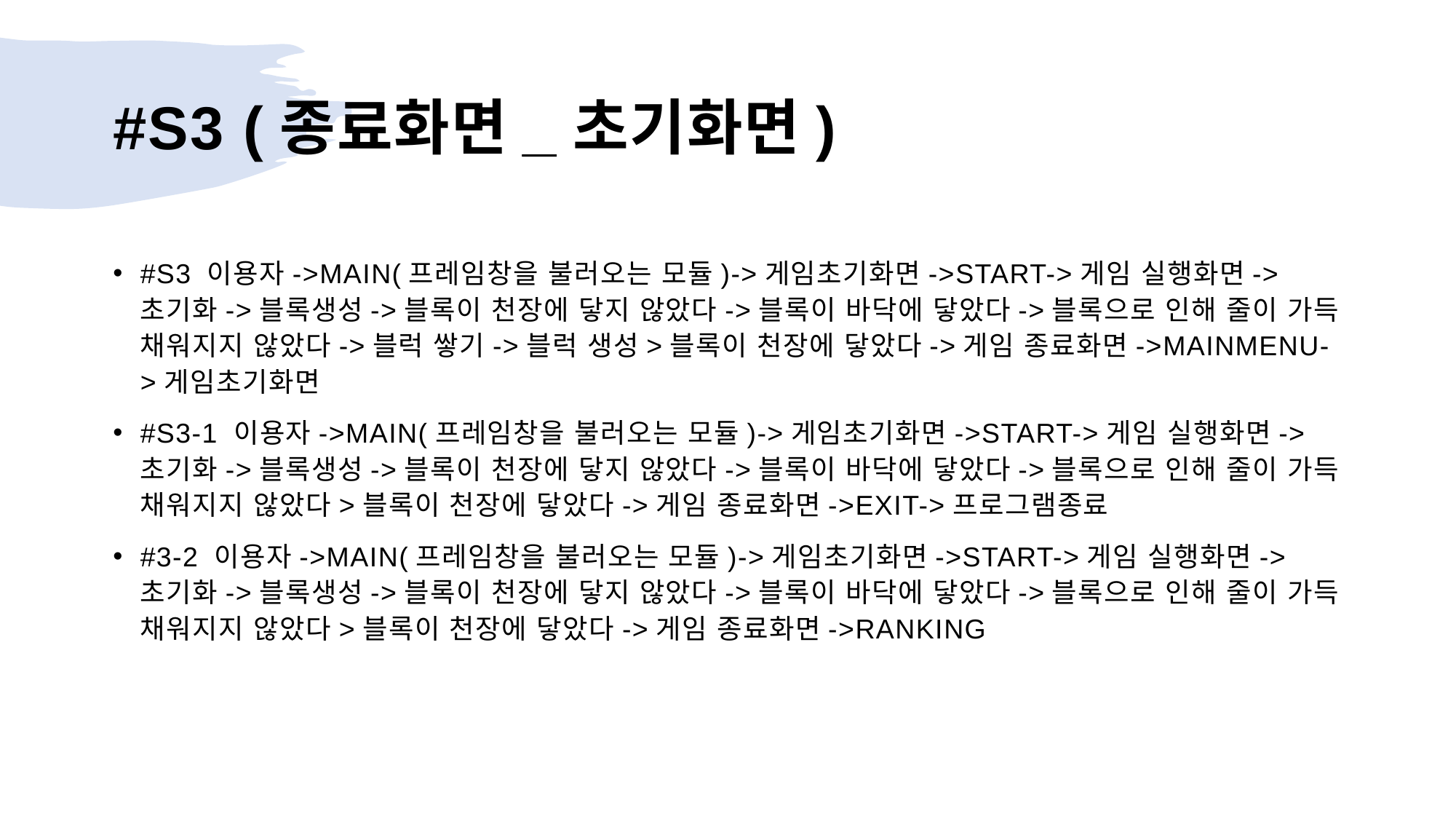

# #S3 (종료화면_초기화면)
#S3 이용자->MAIN(프레임창을 불러오는 모듈)->게임초기화면->START->게임 실행화면->초기화->블록생성->블록이 천장에 닿지 않았다->블록이 바닥에 닿았다->블록으로 인해 줄이 가득 채워지지 않았다->블럭 쌓기->블럭 생성>블록이 천장에 닿았다->게임 종료화면->MAINMENU->게임초기화면
#S3-1 이용자->MAIN(프레임창을 불러오는 모듈)->게임초기화면->START->게임 실행화면->초기화->블록생성->블록이 천장에 닿지 않았다->블록이 바닥에 닿았다->블록으로 인해 줄이 가득 채워지지 않았다>블록이 천장에 닿았다->게임 종료화면->EXIT->프로그램종료
#3-2 이용자->MAIN(프레임창을 불러오는 모듈)->게임초기화면->START->게임 실행화면->초기화->블록생성->블록이 천장에 닿지 않았다->블록이 바닥에 닿았다->블록으로 인해 줄이 가득 채워지지 않았다>블록이 천장에 닿았다->게임 종료화면->RANKING